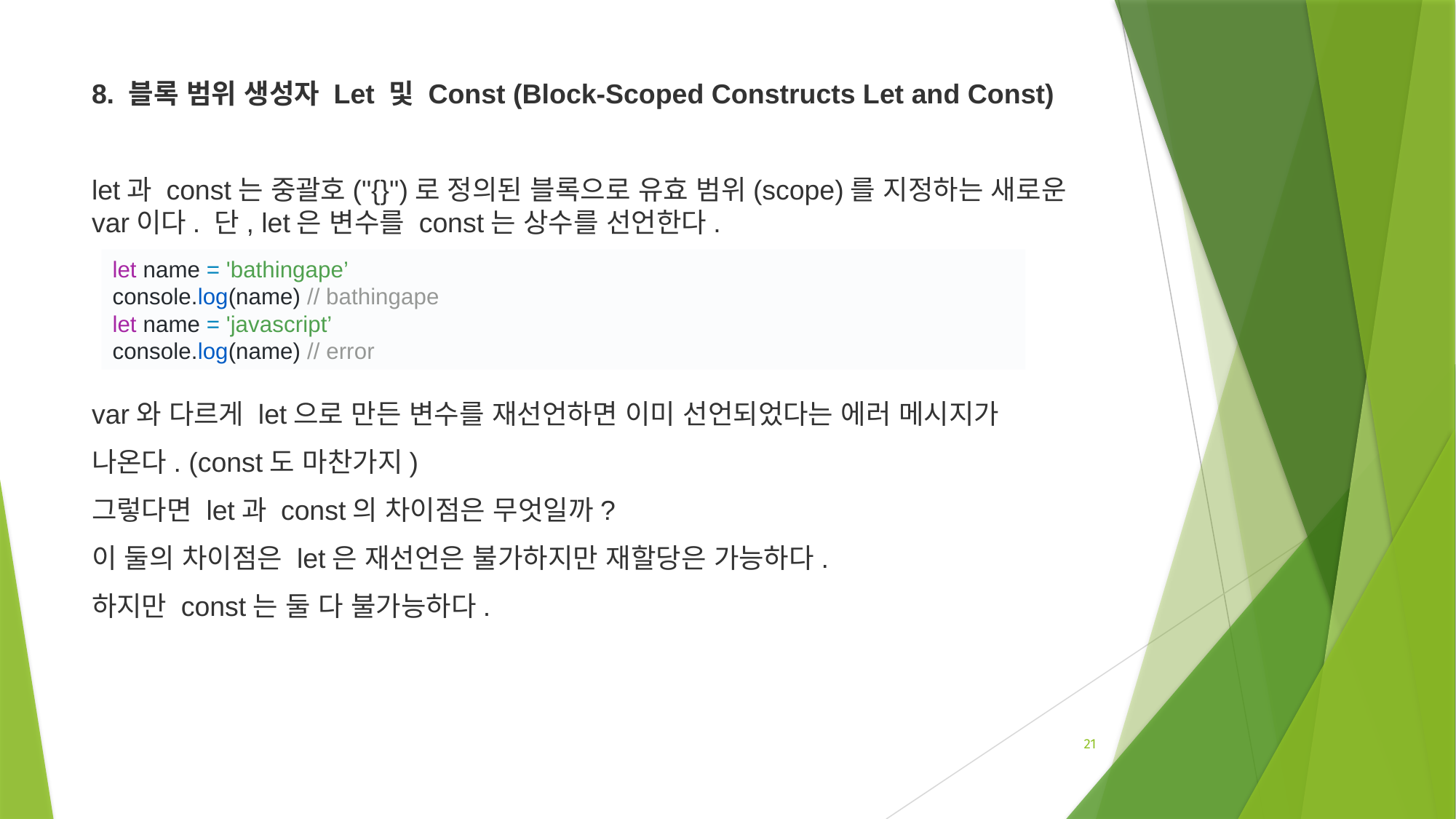

8. 블록 범위 생성자 Let 및 Const (Block-Scoped Constructs Let and Const)

let과 const는 중괄호("{}")로 정의된 블록으로 유효 범위(scope)를 지정하는 새로운 var이다. 단, let은 변수를 const는 상수를 선언한다.

var와 다르게 let으로 만든 변수를 재선언하면 이미 선언되었다는 에러 메시지가
나온다. (const도 마찬가지)
그렇다면 let과 const의 차이점은 무엇일까?
이 둘의 차이점은 let은 재선언은 불가하지만 재할당은 가능하다.
하지만 const는 둘 다 불가능하다.

let name = 'bathingape’
console.log(name) // bathingape
let name = 'javascript’
console.log(name) // error
21